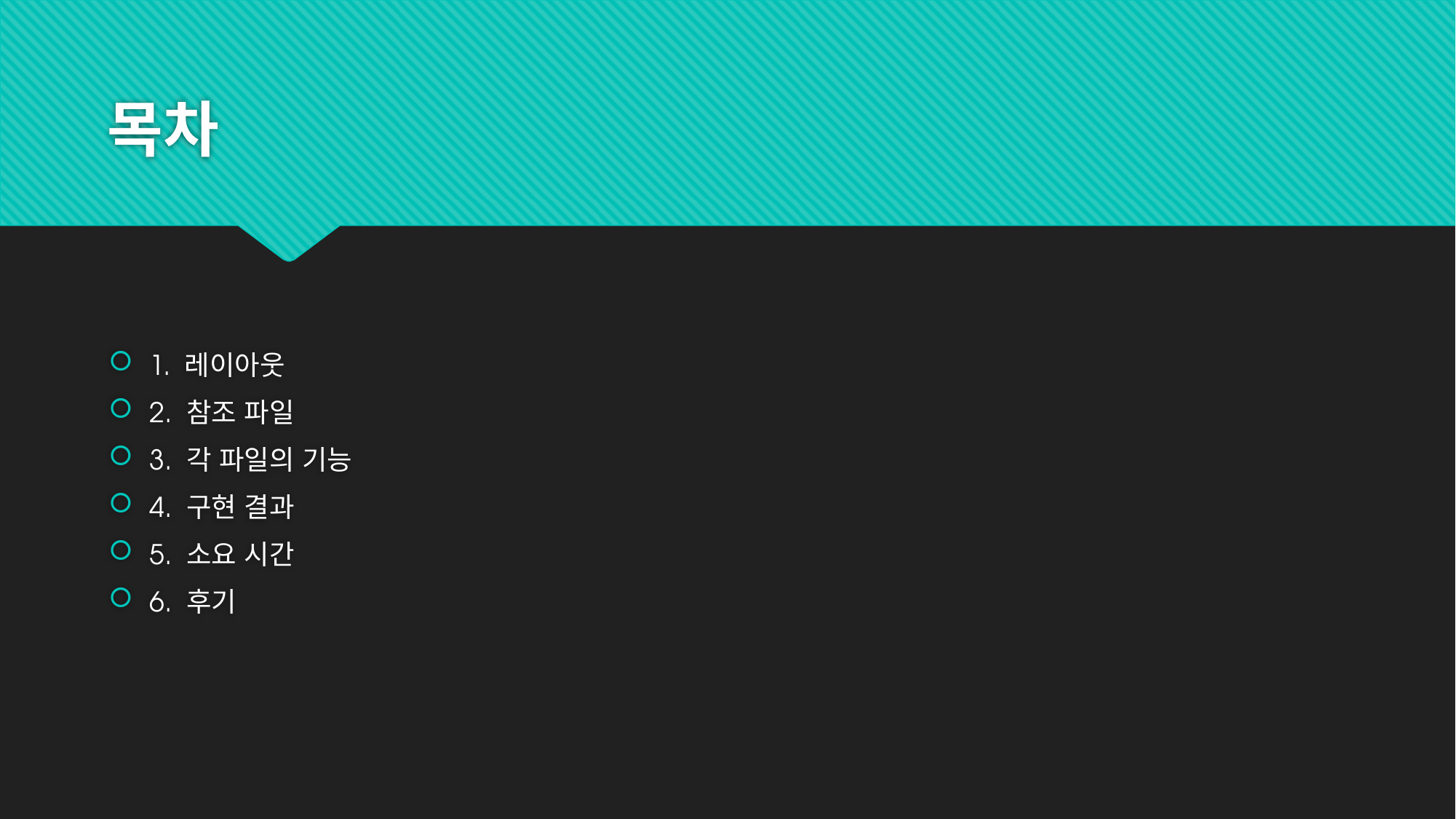

# 목차
1. 레이아웃
2. 참조 파일
3. 각 파일의 기능
4. 구현 결과
5. 소요 시간
6. 후기